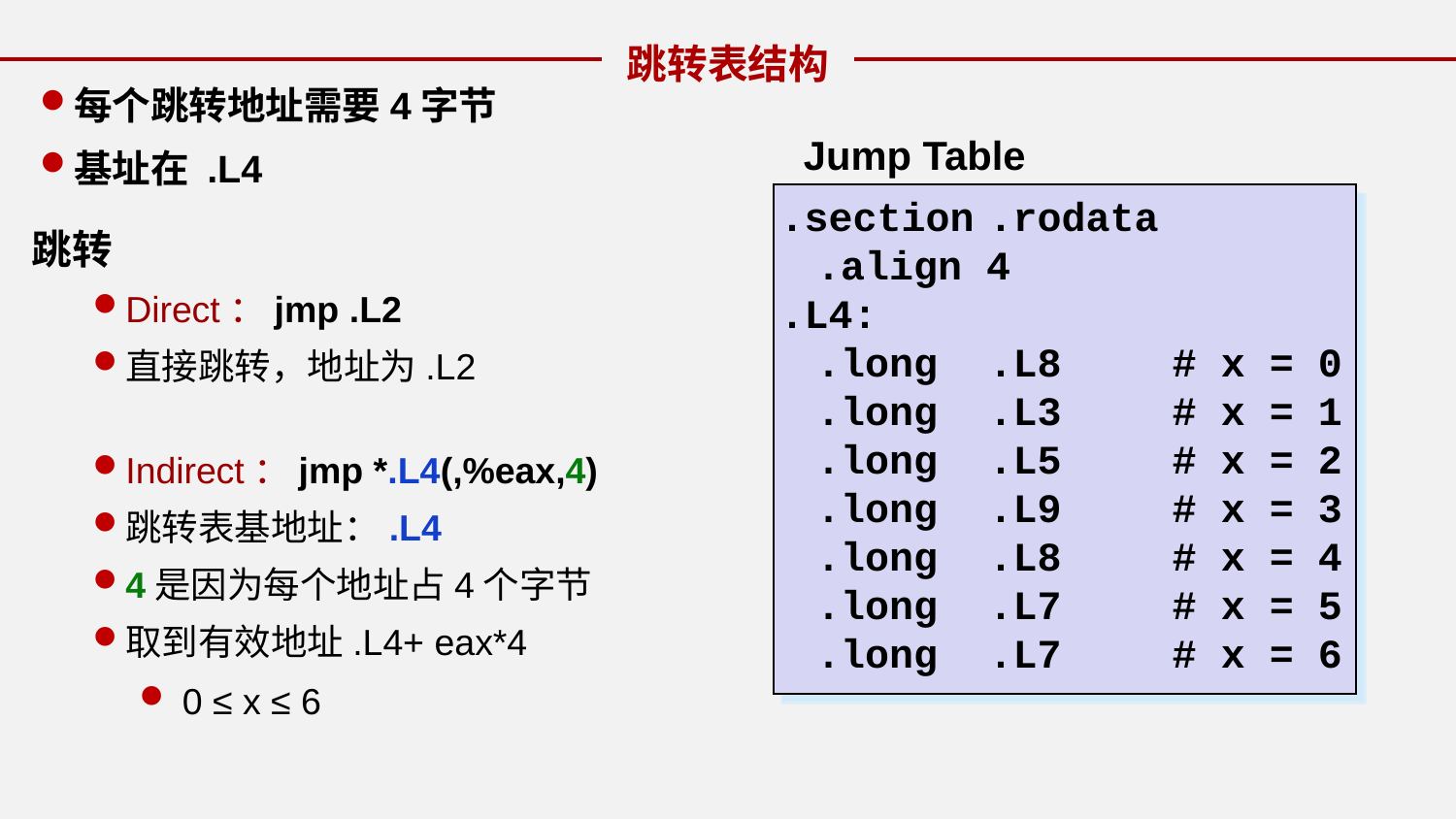

跳转表结构
每个跳转地址需要4字节
基址在 .L4
跳转
Direct：jmp .L2
直接跳转，地址为.L2

Indirect：jmp *.L4(,%eax,4)
跳转表基地址：.L4
4是因为每个地址占4个字节
取到有效地址.L4+ eax*4
 0 ≤ x ≤ 6
Jump Table
.section	.rodata
	.align 4
.L4:
	.long	.L8	# x = 0
	.long	.L3	# x = 1
	.long	.L5	# x = 2
	.long	.L9	# x = 3
	.long	.L8	# x = 4
	.long	.L7	# x = 5
	.long	.L7	# x = 6